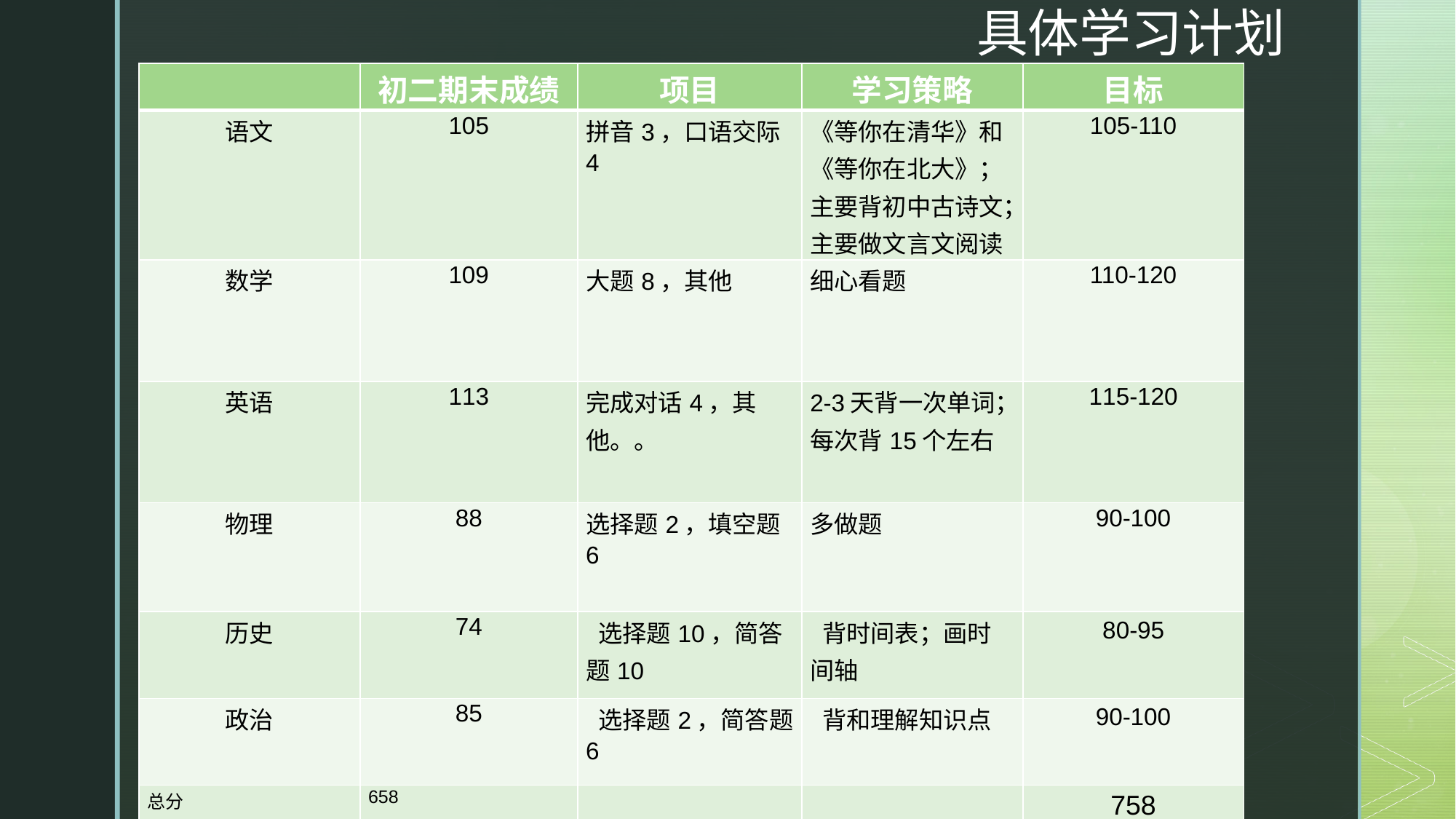

# 具体学习计划
|  | 初二期末成绩 | 项目 | 学习策略 | 目标 |
| --- | --- | --- | --- | --- |
| 语文 | 105 | 拼音3，口语交际4 | 《等你在清华》和《等你在北大》；主要背初中古诗文；主要做文言文阅读 | 105-110 |
| 数学 | 109 | 大题8，其他 | 细心看题 | 110-120 |
| 英语 | 113 | 完成对话4，其他。。 | 2-3天背一次单词；每次背15个左右 | 115-120 |
| 物理 | 88 | 选择题2，填空题6 | 多做题 | 90-100 |
| 历史 | 74 | 选择题10，简答题10 | 背时间表；画时间轴 | 80-95 |
| 政治 | 85 | 选择题2，简答题6 | 背和理解知识点 | 90-100 |
| 总分 | 658 |  |  | 758 |